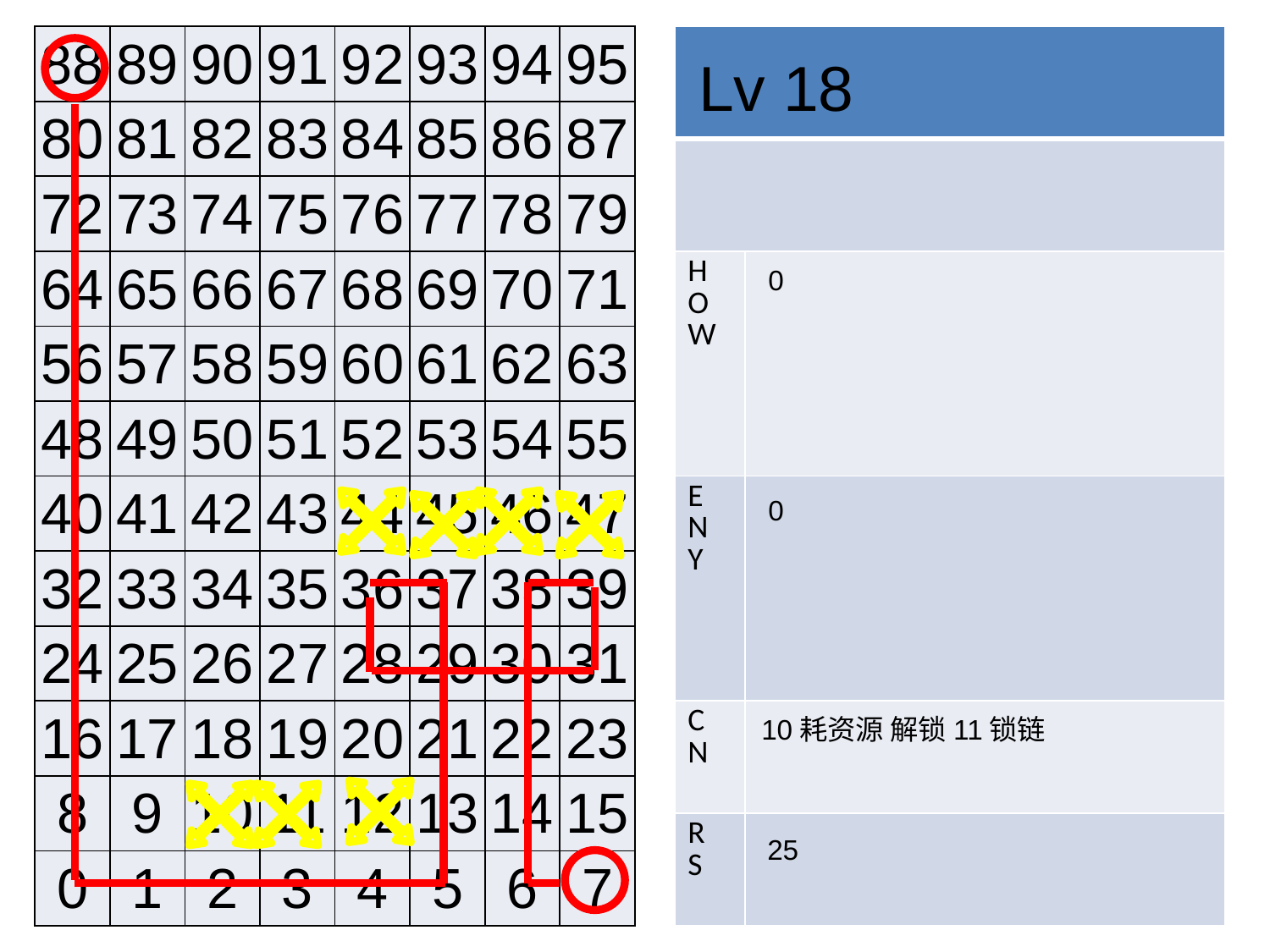

Lv 18
0

0
10耗资源 解锁11锁链

25